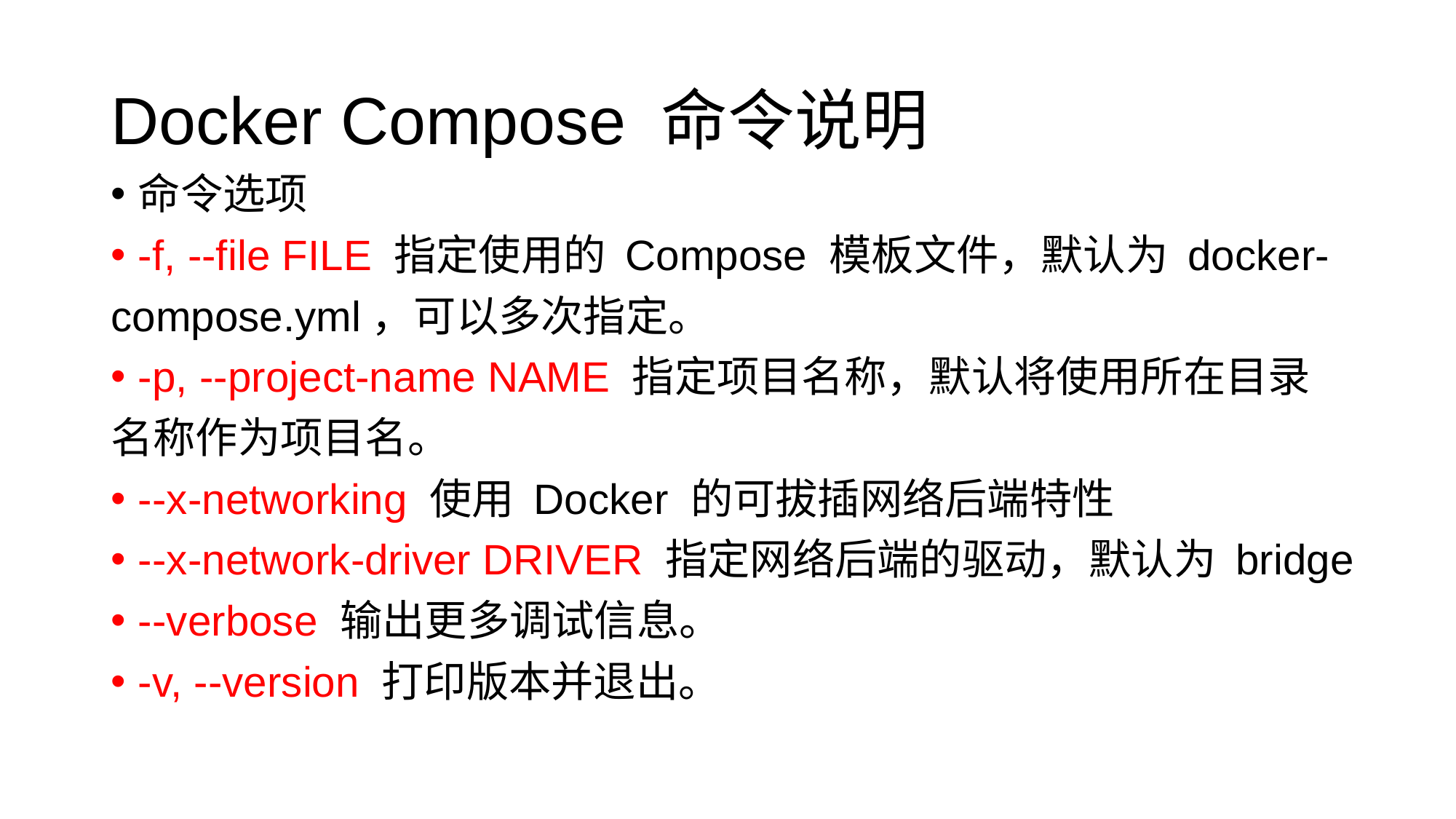

# Docker Compose 命令说明
命令选项
-f, --file FILE 指定使用的 Compose 模板文件，默认为 docker-
compose.yml，可以多次指定。
-p, --project-name NAME 指定项目名称，默认将使用所在目录
名称作为项目名。
--x-networking 使用 Docker 的可拔插网络后端特性
--x-network-driver DRIVER 指定网络后端的驱动，默认为 bridge
--verbose 输出更多调试信息。
-v, --version 打印版本并退出。